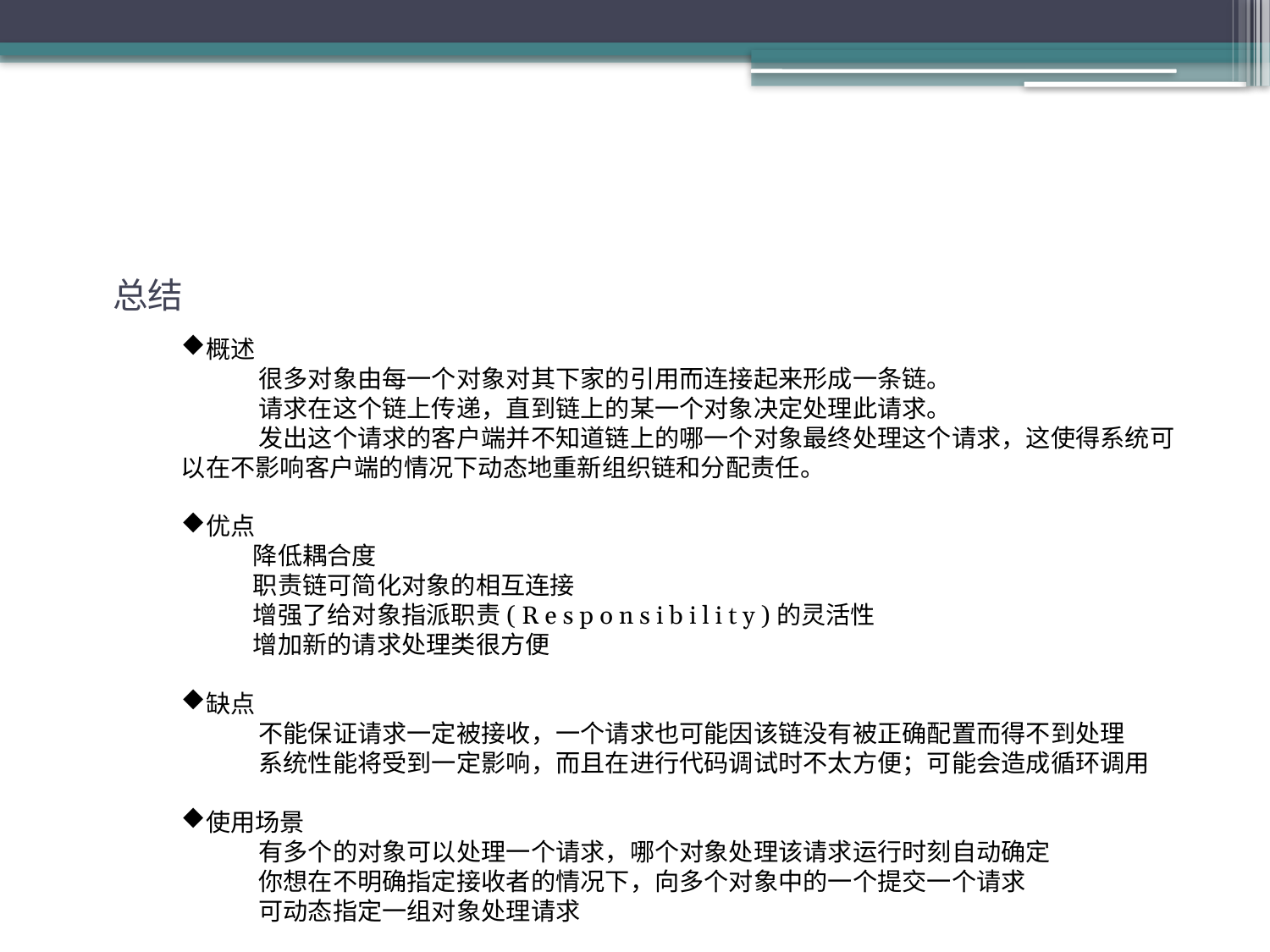

总结
概述
             很多对象由每一个对象对其下家的引用而连接起来形成一条链。
             请求在这个链上传递，直到链上的某一个对象决定处理此请求。
             发出这个请求的客户端并不知道链上的哪一个对象最终处理这个请求，这使得系统可以在不影响客户端的情况下动态地重新组织链和分配责任。

优点
            降低耦合度
            职责链可简化对象的相互连接
            增强了给对象指派职责( R e s p o n s i b i l i t y )的灵活性
            增加新的请求处理类很方便

缺点
             不能保证请求一定被接收，一个请求也可能因该链没有被正确配置而得不到处理
             系统性能将受到一定影响，而且在进行代码调试时不太方便；可能会造成循环调用

使用场景
             有多个的对象可以处理一个请求，哪个对象处理该请求运行时刻自动确定
             你想在不明确指定接收者的情况下，向多个对象中的一个提交一个请求
             可动态指定一组对象处理请求